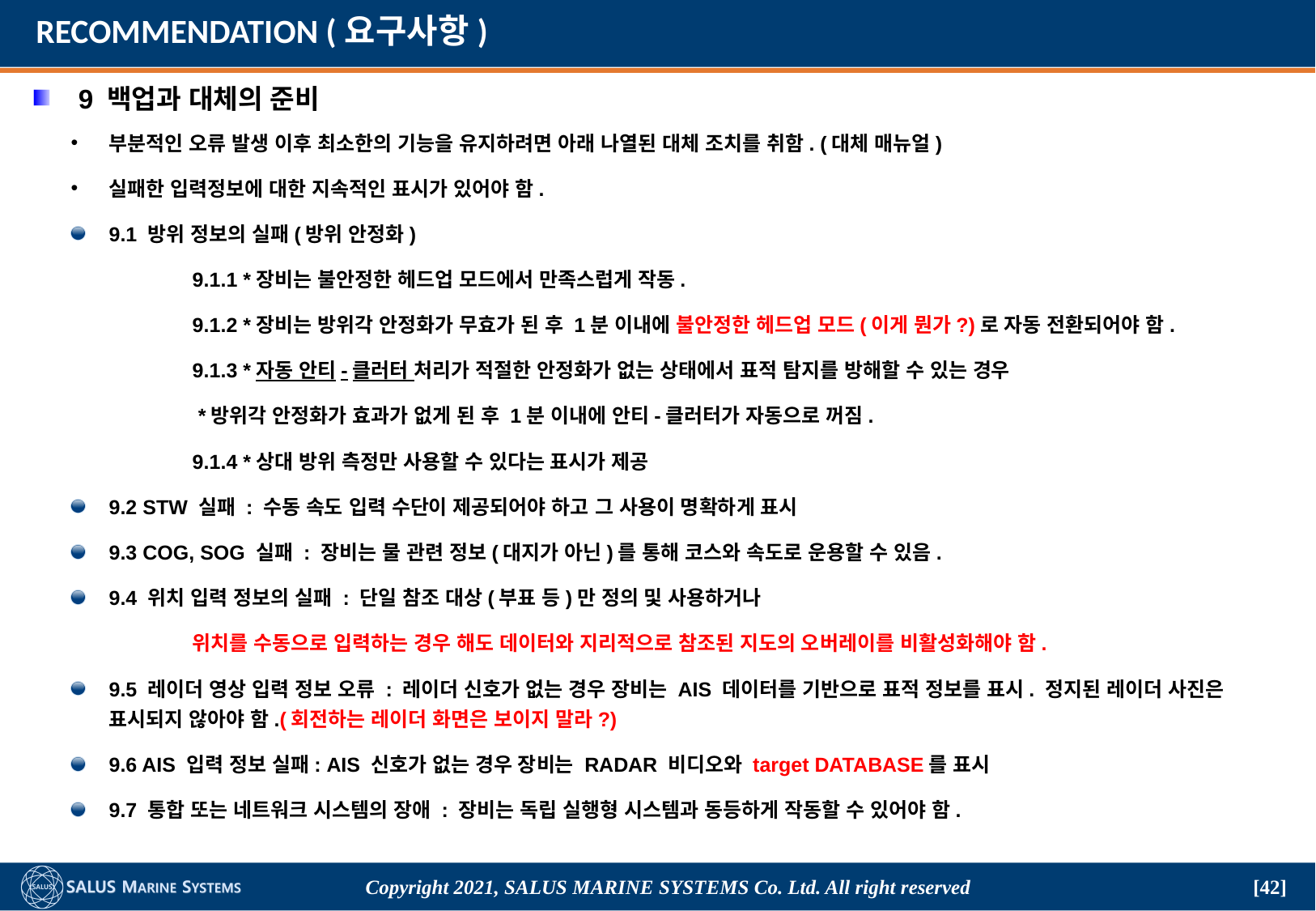

# RECOMMENDATION (요구사항)
9 백업과 대체의 준비
부분적인 오류 발생 이후 최소한의 기능을 유지하려면 아래 나열된 대체 조치를 취함. (대체 매뉴얼)
실패한 입력정보에 대한 지속적인 표시가 있어야 함.
9.1 방위 정보의 실패(방위 안정화)
	9.1.1 *장비는 불안정한 헤드업 모드에서 만족스럽게 작동.
	9.1.2 *장비는 방위각 안정화가 무효가 된 후 1분 이내에 불안정한 헤드업 모드(이게 뭔가?)로 자동 전환되어야 함.
	9.1.3 *자동 안티-클러터 처리가 적절한 안정화가 없는 상태에서 표적 탐지를 방해할 수 있는 경우
	 *방위각 안정화가 효과가 없게 된 후 1분 이내에 안티-클러터가 자동으로 꺼짐.
	9.1.4 *상대 방위 측정만 사용할 수 있다는 표시가 제공
9.2 STW 실패 : 수동 속도 입력 수단이 제공되어야 하고 그 사용이 명확하게 표시
9.3 COG, SOG 실패 : 장비는 물 관련 정보(대지가 아닌)를 통해 코스와 속도로 운용할 수 있음.
9.4 위치 입력 정보의 실패 : 단일 참조 대상(부표 등)만 정의 및 사용하거나
	위치를 수동으로 입력하는 경우 해도 데이터와 지리적으로 참조된 지도의 오버레이를 비활성화해야 함.
9.5 레이더 영상 입력 정보 오류 : 레이더 신호가 없는 경우 장비는 AIS 데이터를 기반으로 표적 정보를 표시. 정지된 레이더 사진은 표시되지 않아야 함.(회전하는 레이더 화면은 보이지 말라?)
9.6 AIS 입력 정보 실패: AIS 신호가 없는 경우 장비는 RADAR 비디오와 target DATABASE를 표시
9.7 통합 또는 네트워크 시스템의 장애 : 장비는 독립 실행형 시스템과 동등하게 작동할 수 있어야 함.

Copyright 2021, SALUS Marine Systems Co. Ltd. All right reserved
[42]